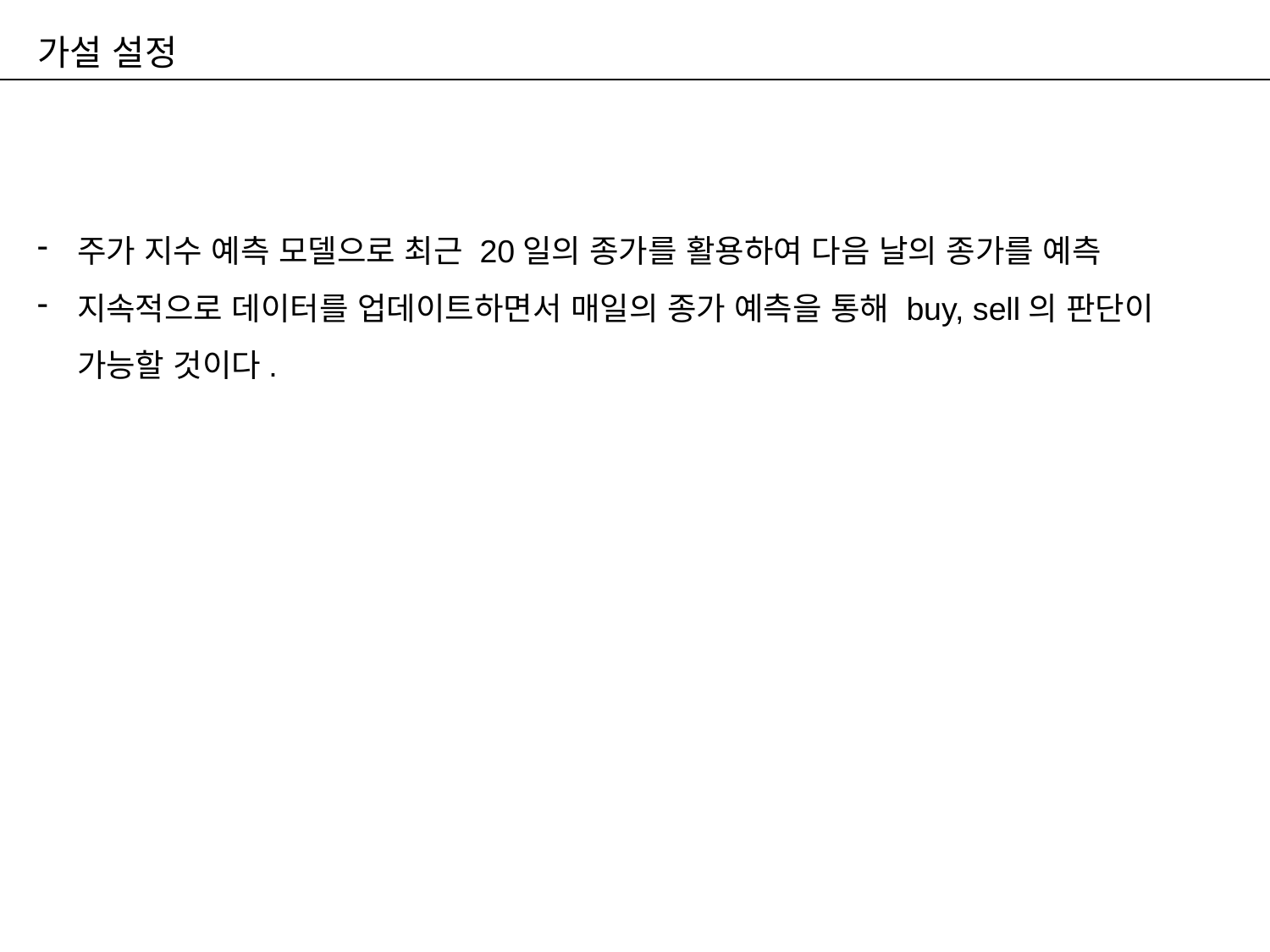

가설 설정
주가 지수 예측 모델으로 최근 20일의 종가를 활용하여 다음 날의 종가를 예측
지속적으로 데이터를 업데이트하면서 매일의 종가 예측을 통해 buy, sell의 판단이 가능할 것이다.